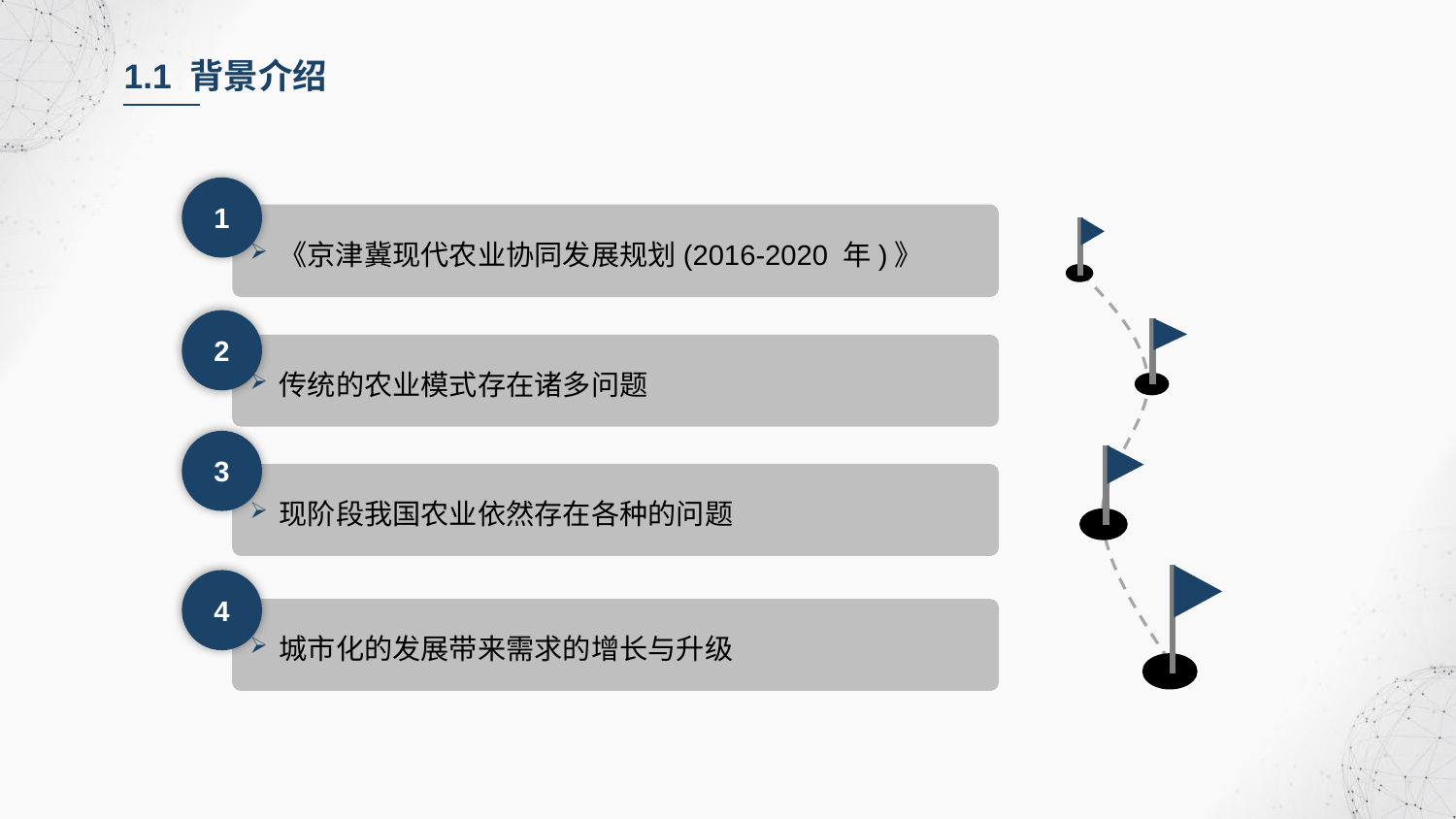

1.1 背景介绍
1
《京津冀现代农业协同发展规划(2016-2020 年)》

2
传统的农业模式存在诸多问题
3
现阶段我国农业依然存在各种的问题
4
城市化的发展带来需求的增长与升级